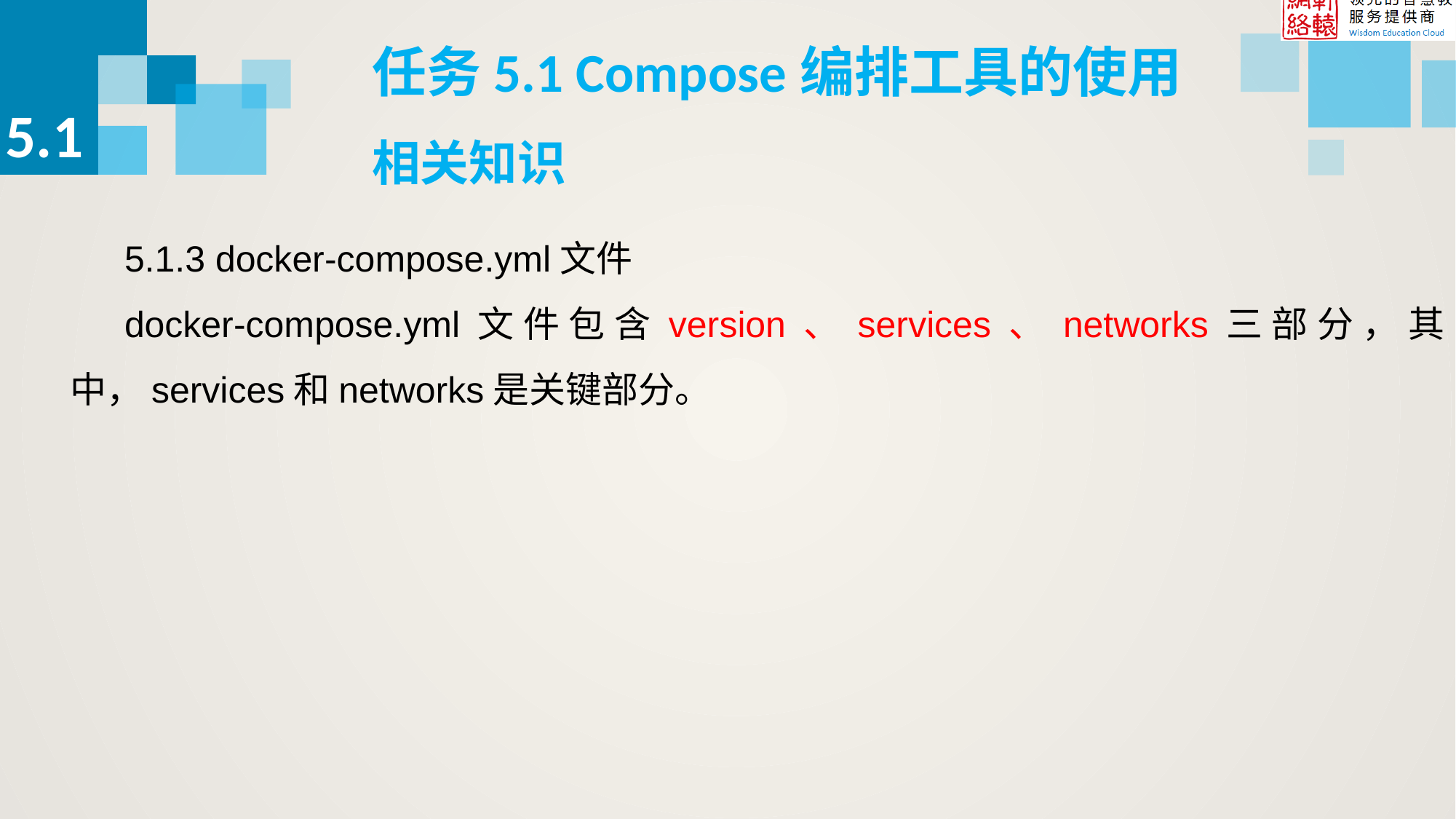

任务5.1 Compose编排工具的使用
5.1
相关知识
5.1.3 docker-compose.yml文件
docker-compose.yml文件包含version、services、networks三部分，其中，services和networks是关键部分。